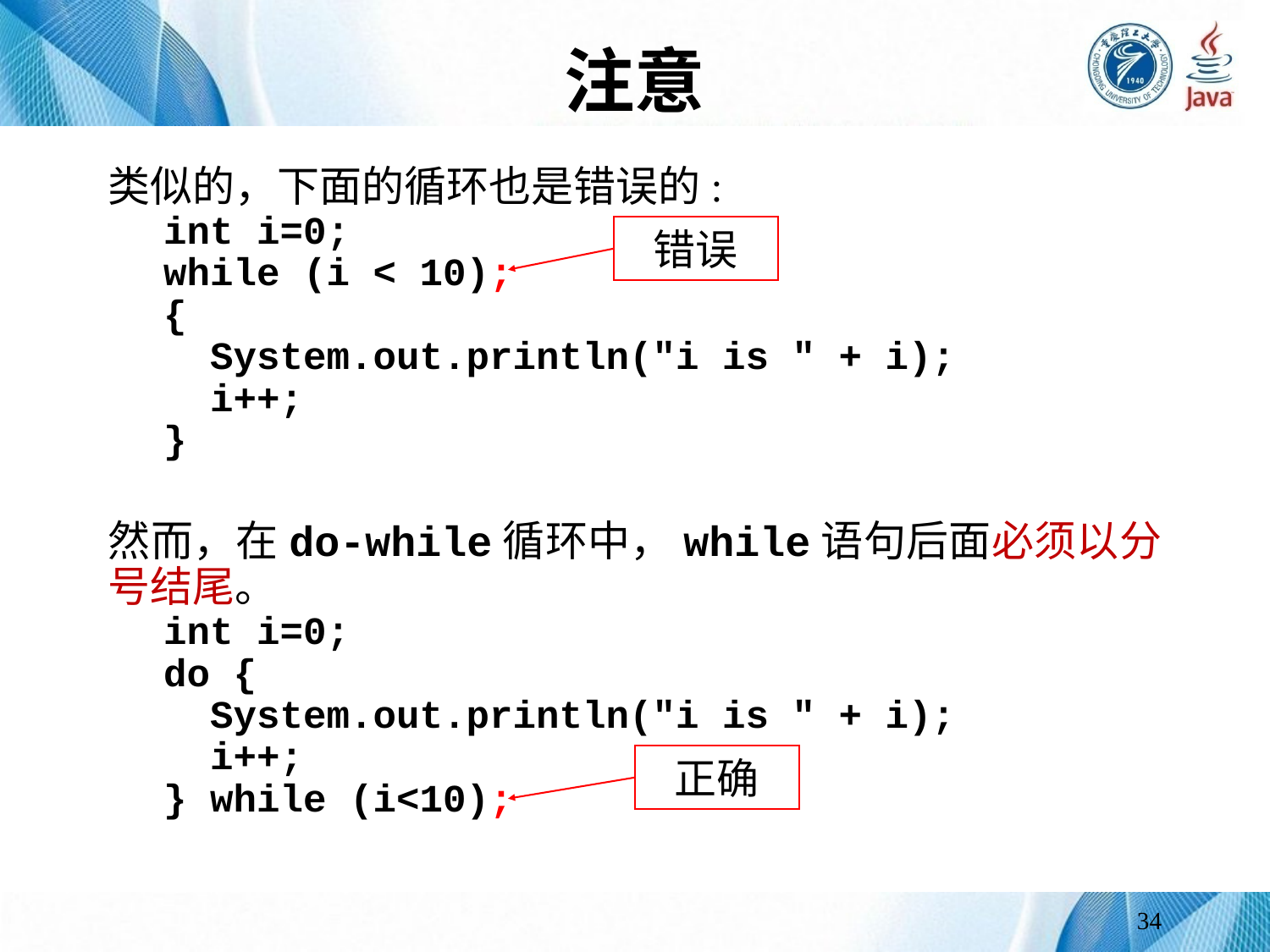

# 注意
类似的，下面的循环也是错误的:
int i=0;
while (i < 10);
{
  System.out.println("i is " + i);
  i++;
}

然而，在do-while循环中，while语句后面必须以分号结尾。
int i=0;
do {
  System.out.println("i is " + i);
  i++;
} while (i<10);
错误

正确

34